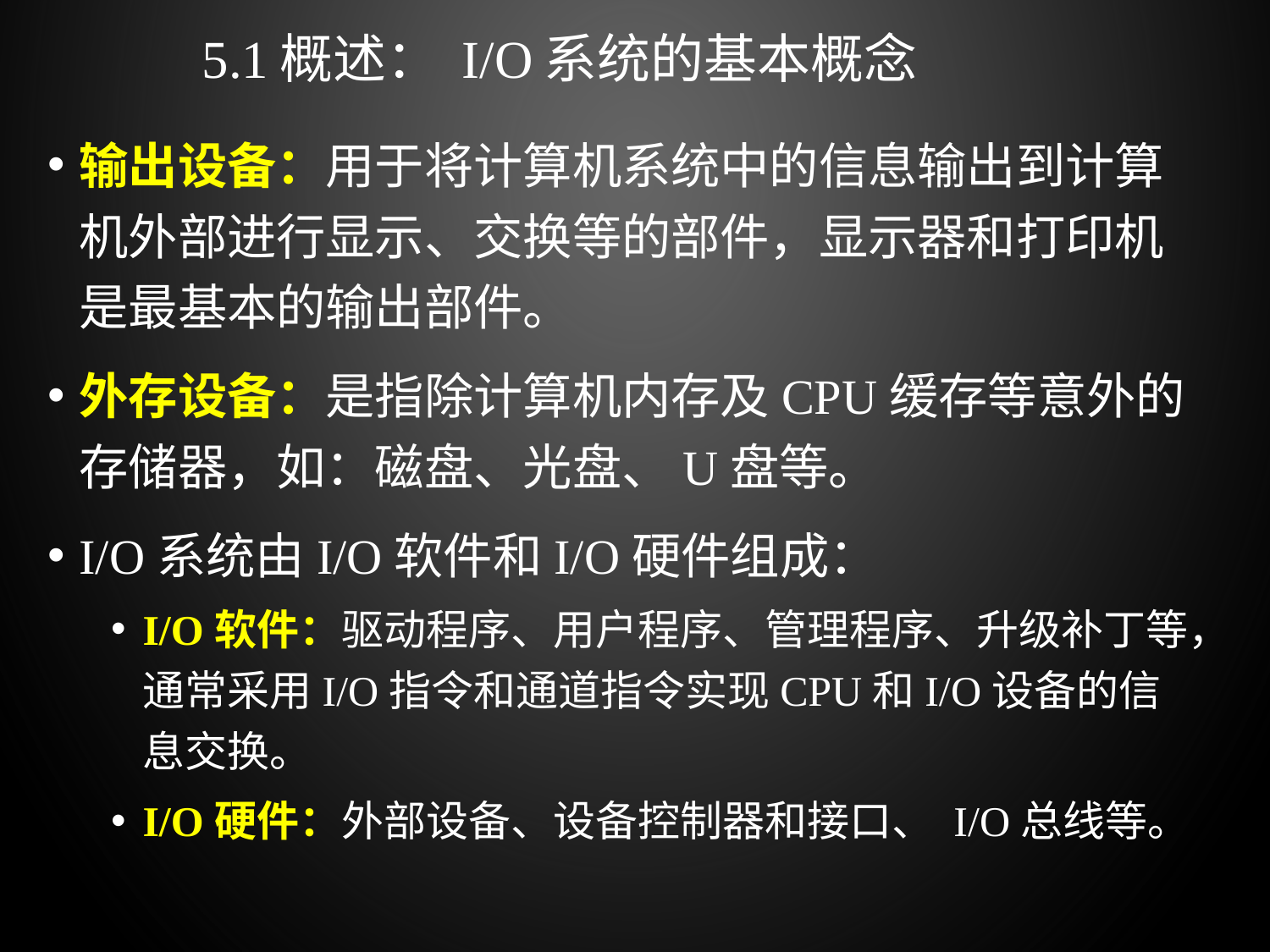

# 5.1概述： I/O系统的基本概念
输出设备：用于将计算机系统中的信息输出到计算机外部进行显示、交换等的部件，显示器和打印机是最基本的输出部件。
外存设备：是指除计算机内存及CPU缓存等意外的存储器，如：磁盘、光盘、U盘等。
I/O系统由I/O软件和I/O硬件组成：
I/O软件：驱动程序、用户程序、管理程序、升级补丁等，通常采用I/O指令和通道指令实现CPU和I/O设备的信息交换。
I/O硬件：外部设备、设备控制器和接口、 I/O总线等。